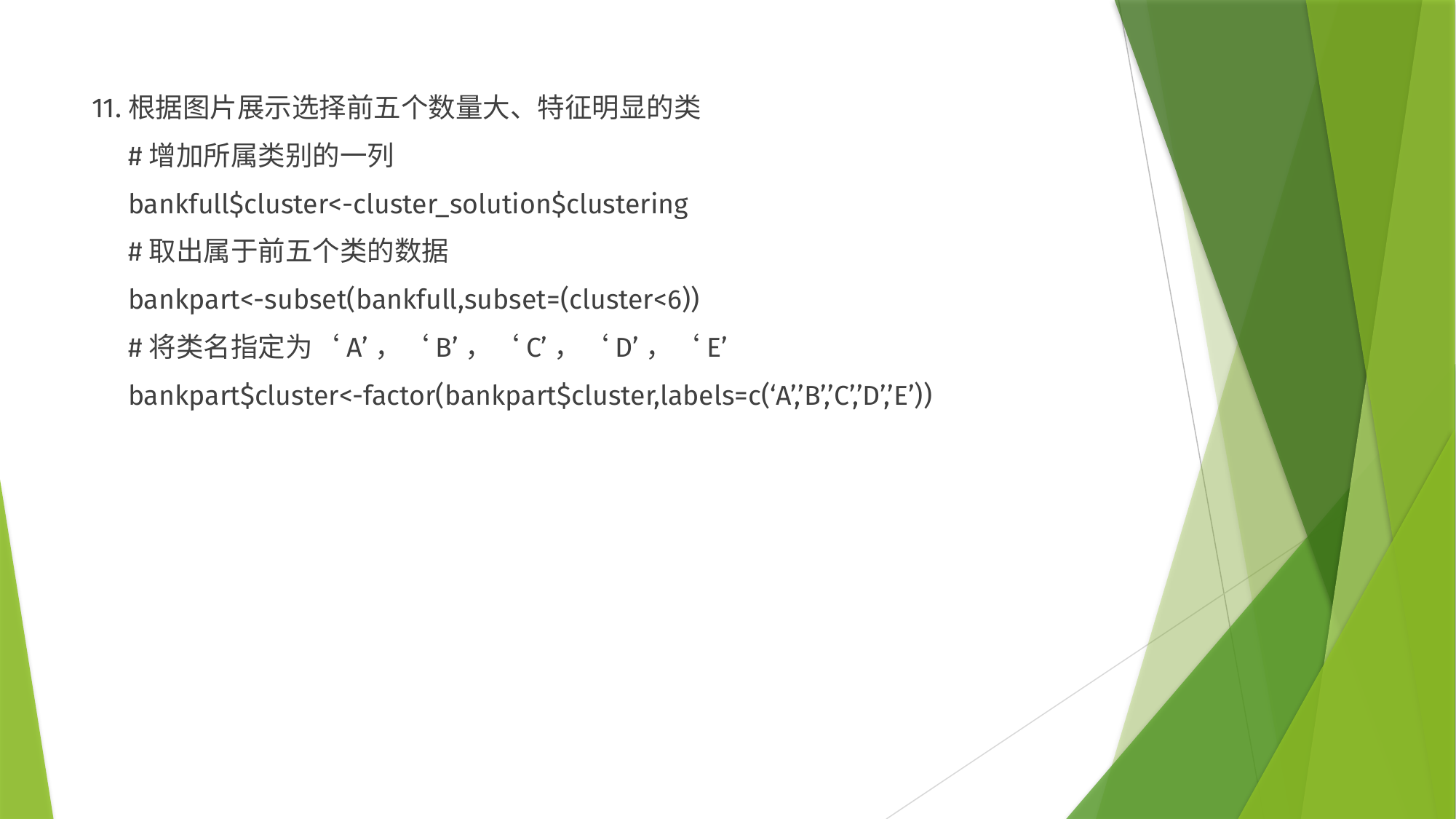

11.根据图片展示选择前五个数量大、特征明显的类
     #增加所属类别的一列
     bankfull$cluster<-cluster_solution$clustering
     #取出属于前五个类的数据
     bankpart<-subset(bankfull,subset=(cluster<6))
     #将类名指定为‘A’，‘B’，‘C’，‘D’，‘E’
     bankpart$cluster<-factor(bankpart$cluster,labels=c(‘A’,’B’,’C’,’D’,’E’))